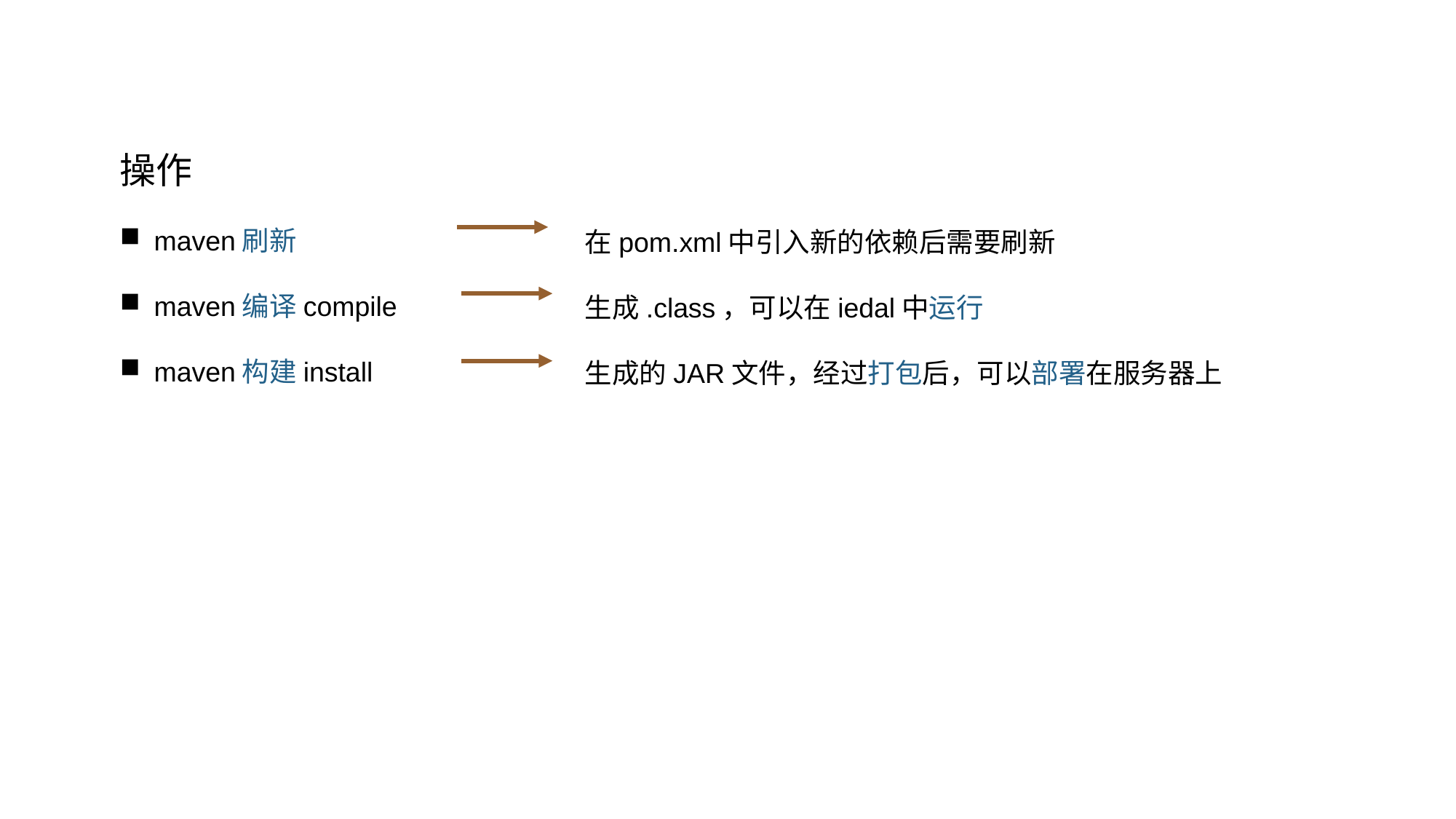

操作
maven刷新
maven编译compile
maven构建install
在pom.xml中引入新的依赖后需要刷新
生成.class，可以在iedal中运行
生成的JAR文件，经过打包后，可以部署在服务器上